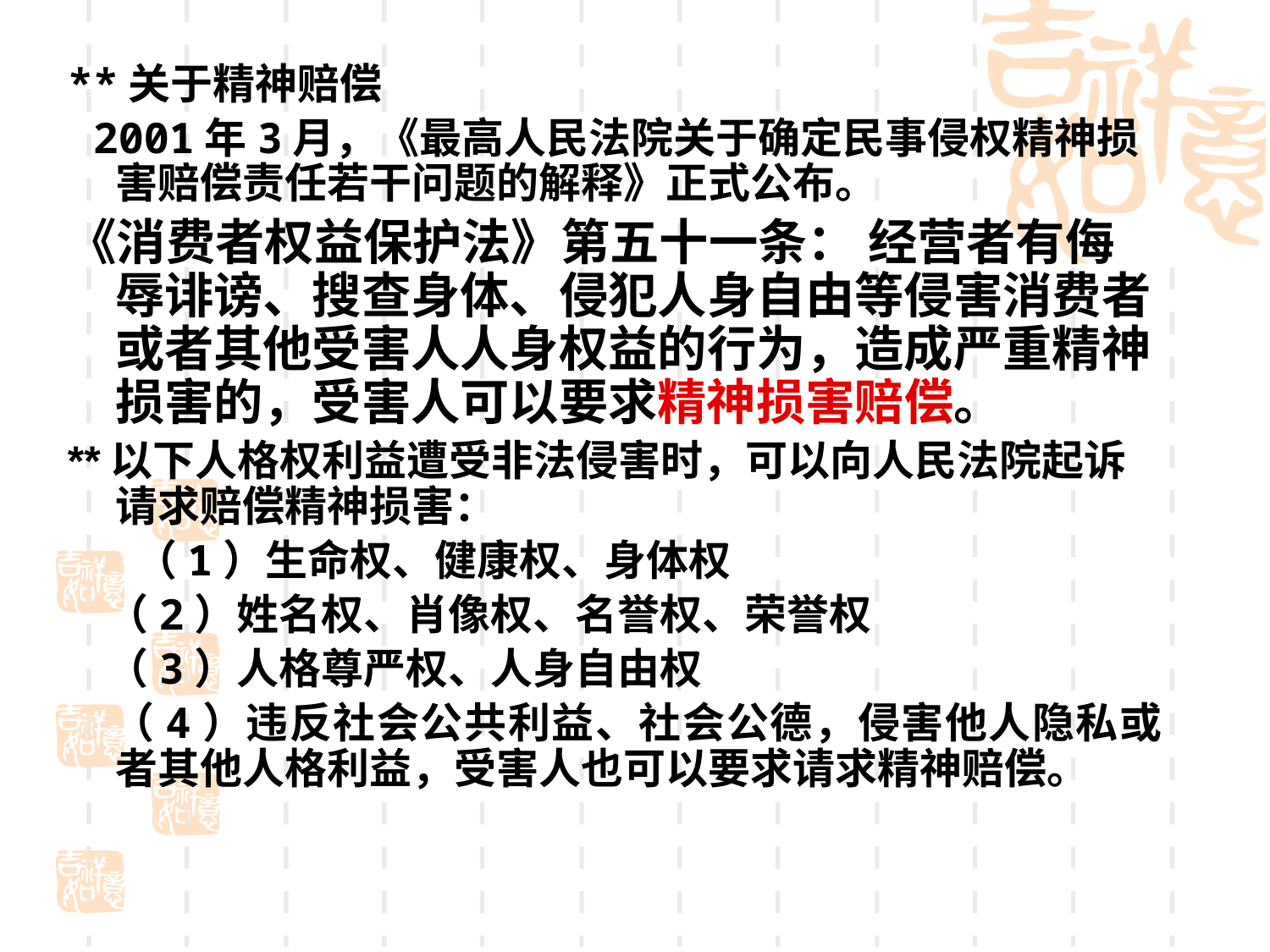

#
**关于精神赔偿
 2001年3月，《最高人民法院关于确定民事侵权精神损害赔偿责任若干问题的解释》正式公布。
《消费者权益保护法》第五十一条： 经营者有侮辱诽谤、搜查身体、侵犯人身自由等侵害消费者或者其他受害人人身权益的行为，造成严重精神损害的，受害人可以要求精神损害赔偿。
**以下人格权利益遭受非法侵害时，可以向人民法院起诉请求赔偿精神损害：
      （1）生命权、健康权、身体权
   （2）姓名权、肖像权、名誉权、荣誉权
   （3）人格尊严权、人身自由权
   （4）违反社会公共利益、社会公德，侵害他人隐私或者其他人格利益，受害人也可以要求请求精神赔偿。